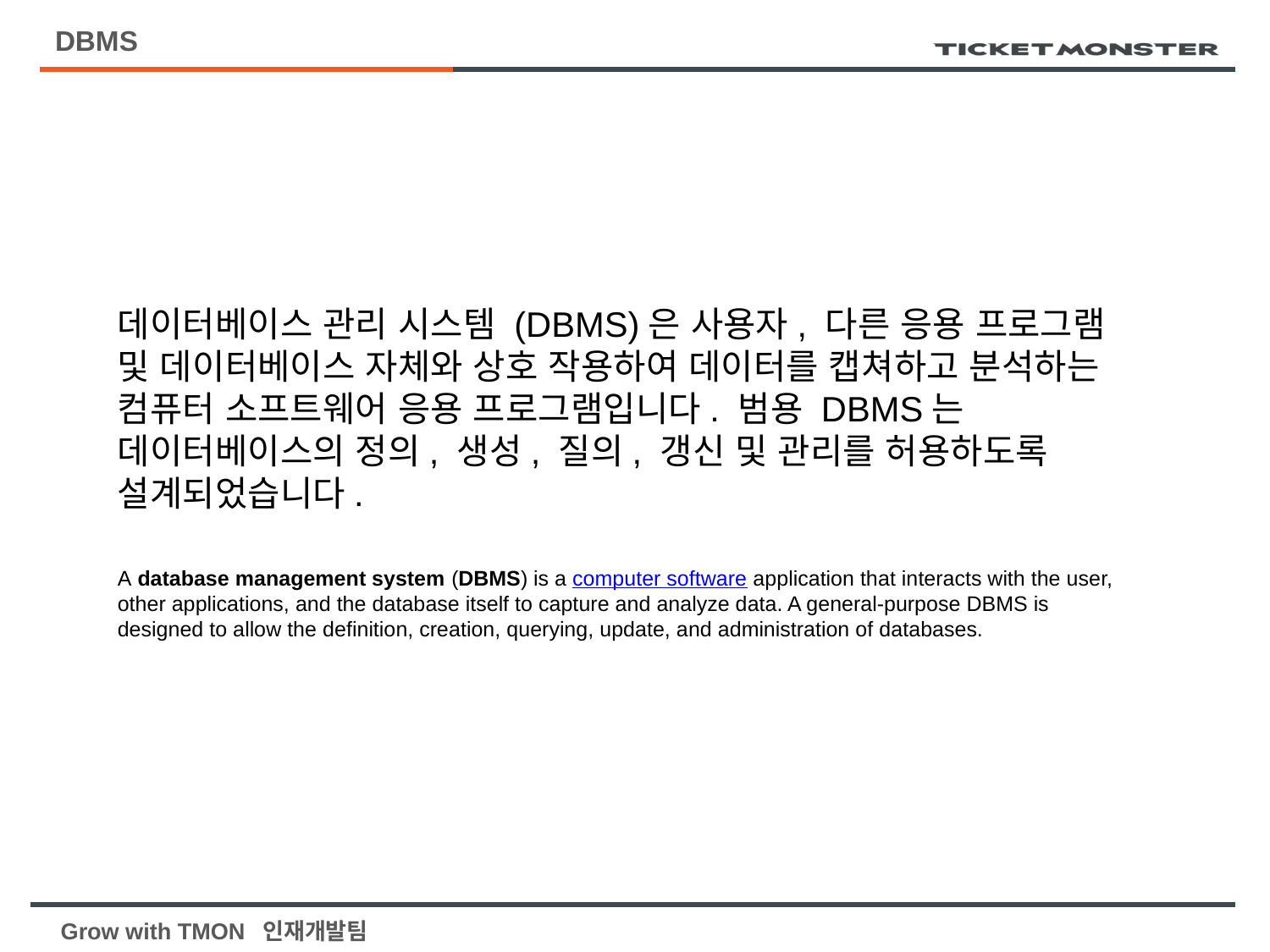

# DBMS
데이터베이스 관리 시스템 (DBMS)은 사용자, 다른 응용 프로그램 및 데이터베이스 자체와 상호 작용하여 데이터를 캡쳐하고 분석하는 컴퓨터 소프트웨어 응용 프로그램입니다. 범용 DBMS는 데이터베이스의 정의, 생성, 질의, 갱신 및 관리를 허용하도록 설계되었습니다.
A database management system (DBMS) is a computer software application that interacts with the user, other applications, and the database itself to capture and analyze data. A general-purpose DBMS is designed to allow the definition, creation, querying, update, and administration of databases.